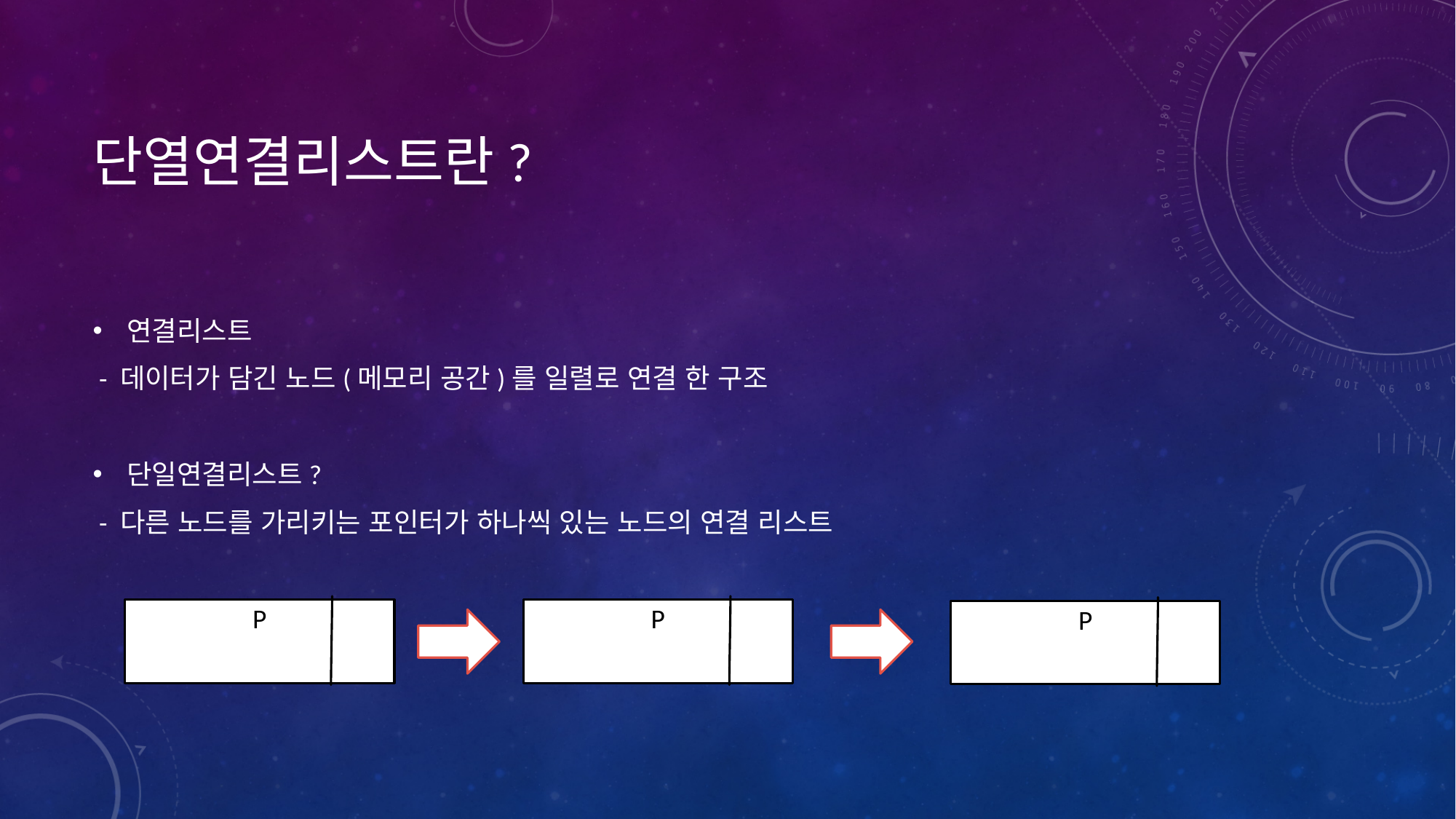

# 단열연결리스트란?
연결리스트
 - 데이터가 담긴 노드(메모리 공간)를 일렬로 연결 한 구조

단일연결리스트?
 - 다른 노드를 가리키는 포인터가 하나씩 있는 노드의 연결 리스트

P
P
P